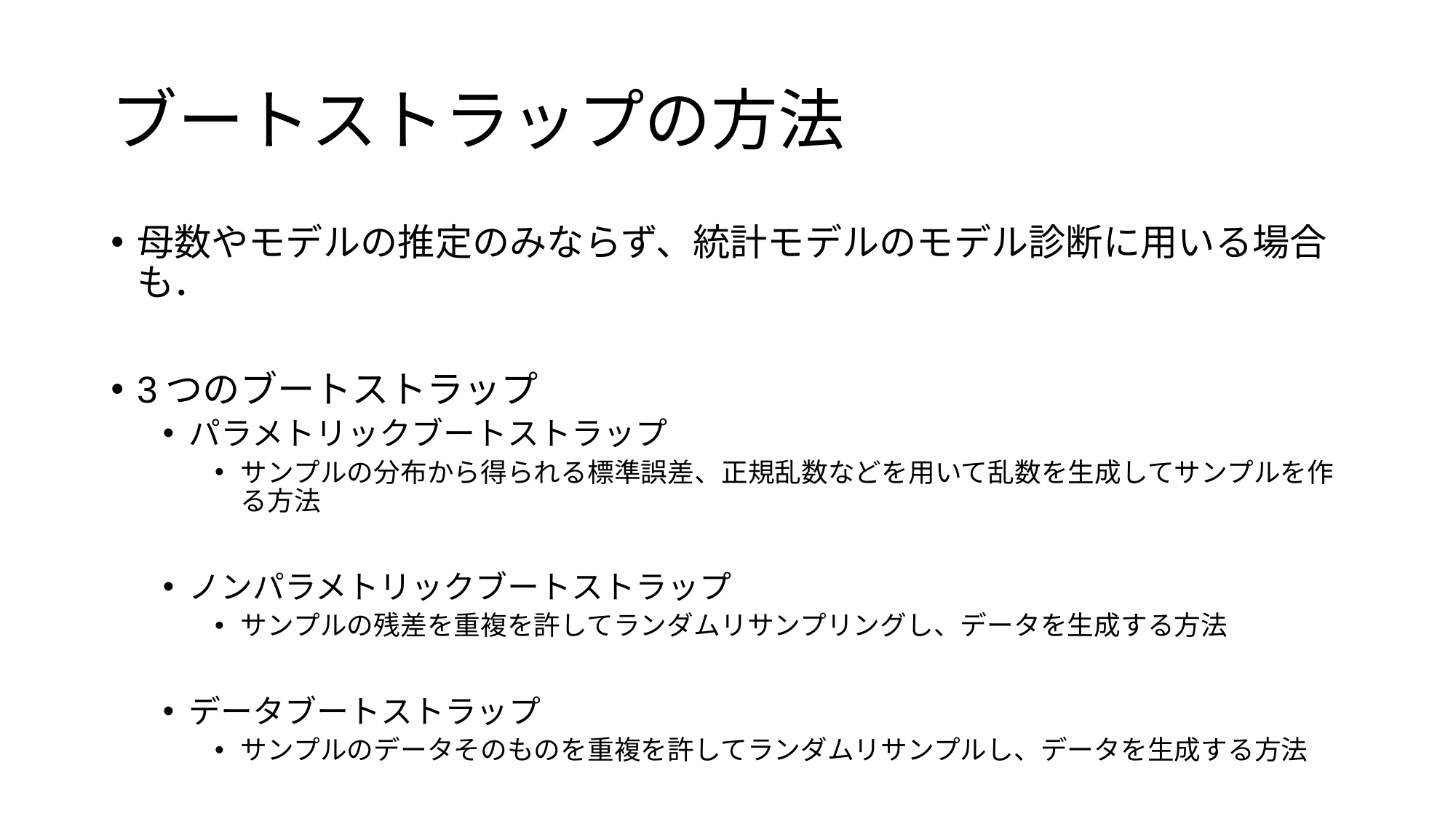

# ブートストラップの方法
母数やモデルの推定のみならず、統計モデルのモデル診断に用いる場合も．

3つのブートストラップ
パラメトリックブートストラップ
サンプルの分布から得られる標準誤差、正規乱数などを用いて乱数を生成してサンプルを作る方法

ノンパラメトリックブートストラップ
サンプルの残差を重複を許してランダムリサンプリングし、データを生成する方法

データブートストラップ
サンプルのデータそのものを重複を許してランダムリサンプルし、データを生成する方法